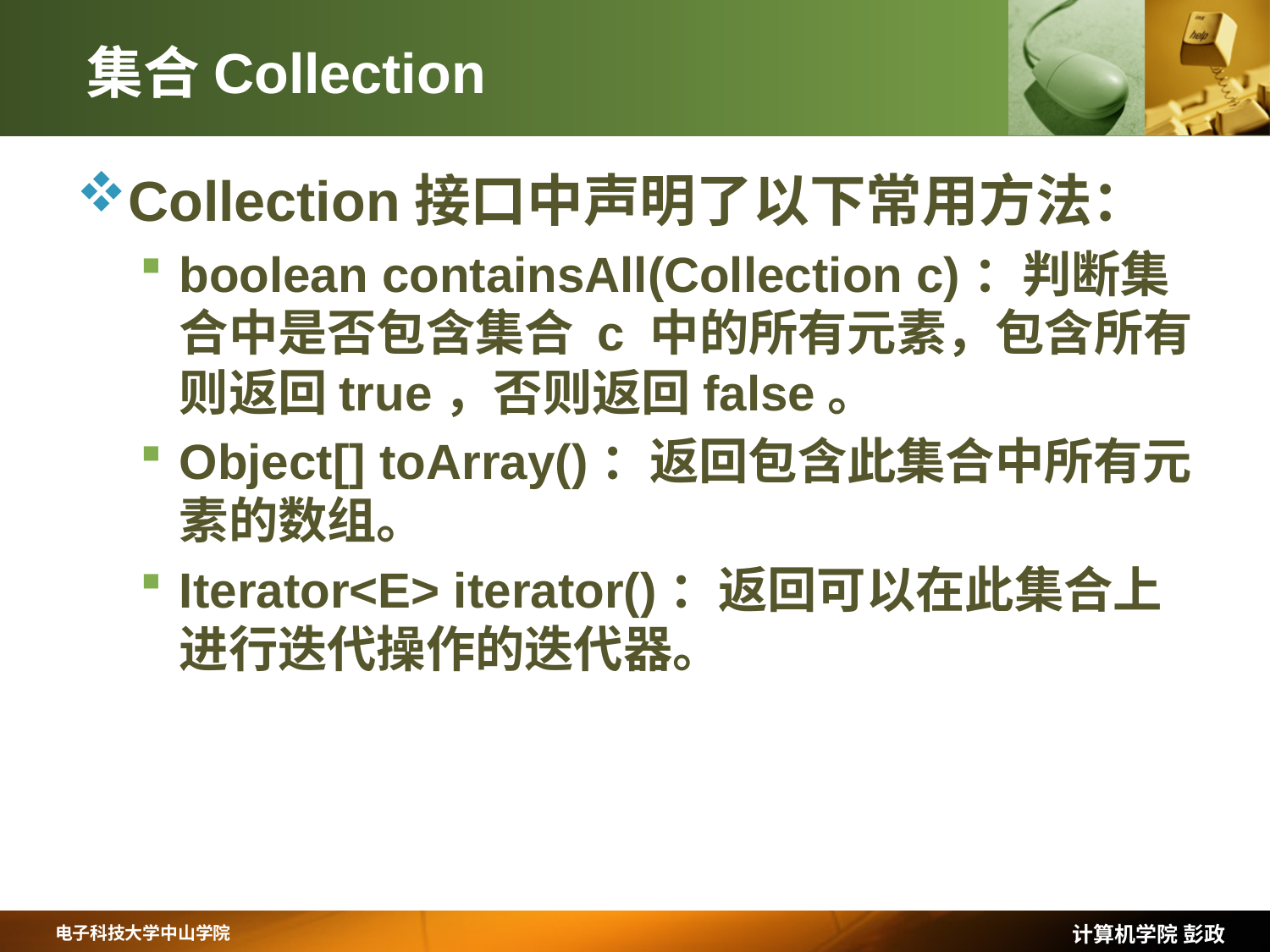

# 集合Collection
Collection接口中声明了以下常用方法：
boolean containsAll(Collection c)：判断集合中是否包含集合 c 中的所有元素，包含所有则返回true，否则返回false。
Object[] toArray()：返回包含此集合中所有元素的数组。
Iterator<E> iterator()：返回可以在此集合上进行迭代操作的迭代器。
计算机学院 彭政
电子科技大学中山学院